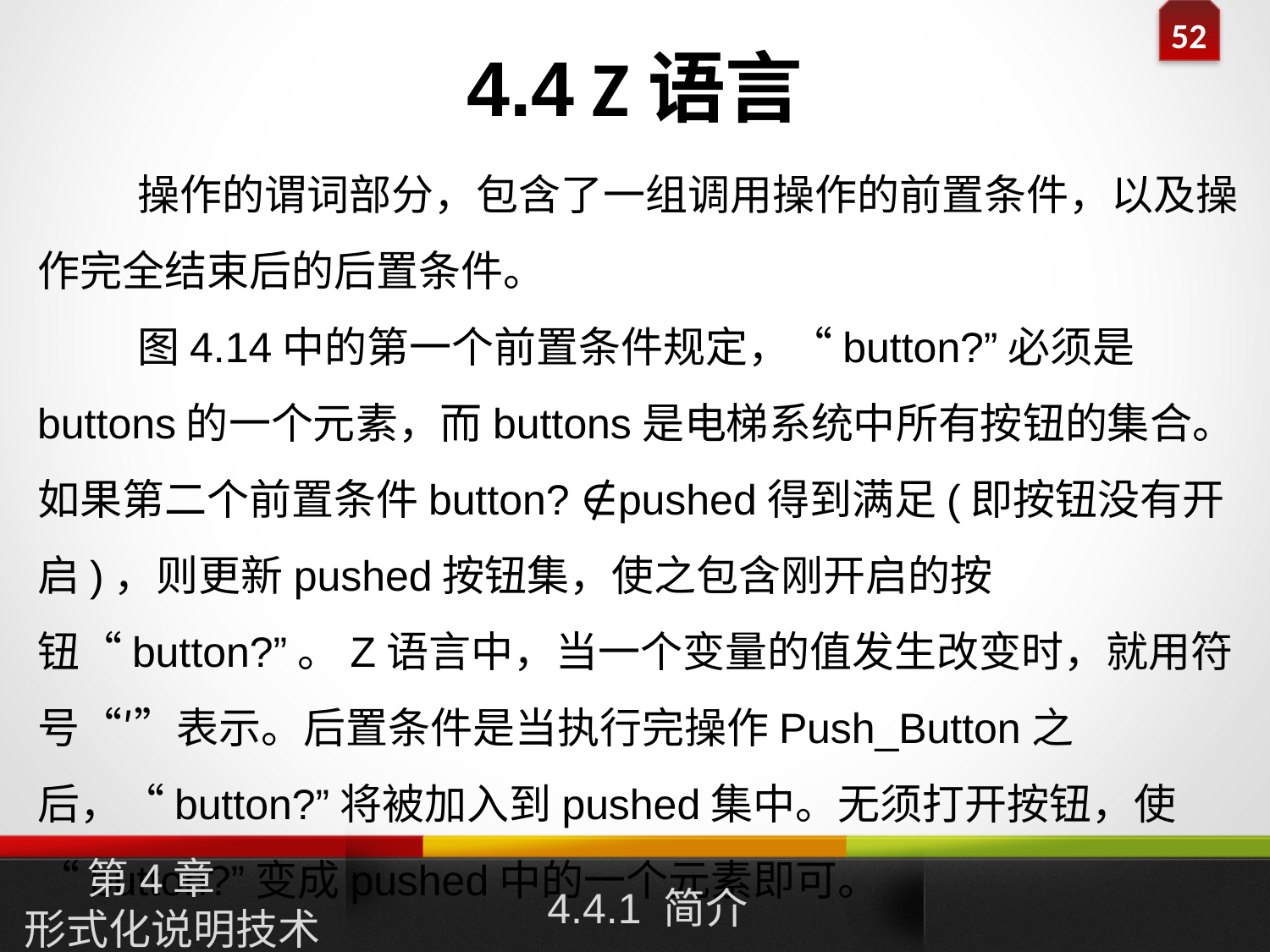

# 4.4 Z语言
操作的谓词部分，包含了一组调用操作的前置条件，以及操作完全结束后的后置条件。
图4.14中的第一个前置条件规定，“button?”必须是buttons的一个元素，而buttons是电梯系统中所有按钮的集合。如果第二个前置条件button? ∉pushed得到满足(即按钮没有开启)，则更新pushed按钮集，使之包含刚开启的按钮“button?”。Z语言中，当一个变量的值发生改变时，就用符号“′”表示。后置条件是当执行完操作Push_Button之后，“button?”将被加入到pushed集中。无须打开按钮，使“button?”变成pushed中的一个元素即可。
第4章
形式化说明技术
4.4.1 简介